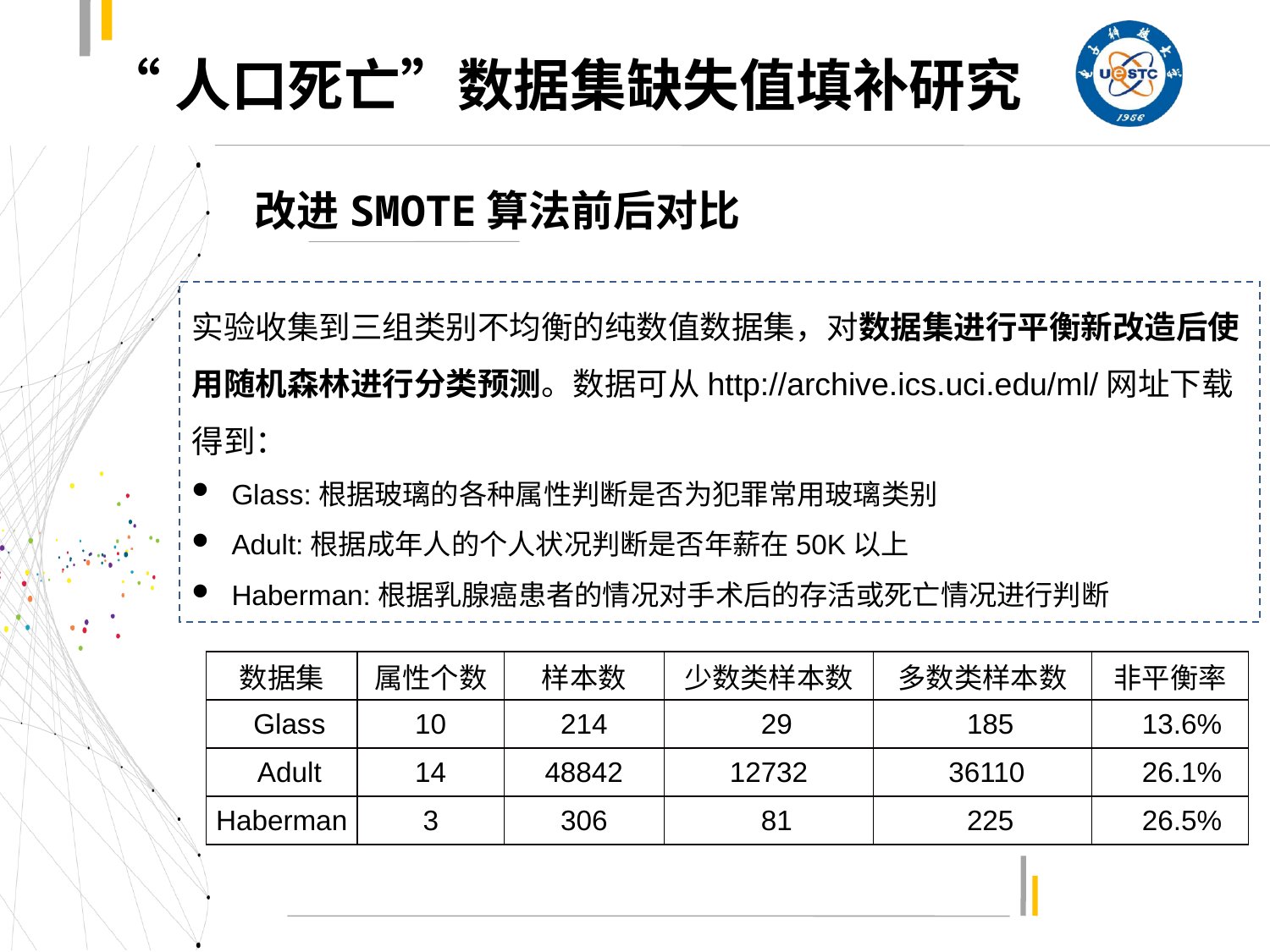

# “人口死亡”数据集缺失值填补研究
改进SMOTE算法前后对比

实验收集到三组类别不均衡的纯数值数据集，对数据集进行平衡新改造后使用随机森林进行分类预测。数据可从http://archive.ics.uci.edu/ml/网址下载得到：
Glass:根据玻璃的各种属性判断是否为犯罪常用玻璃类别
Adult:根据成年人的个人状况判断是否年薪在50K以上
Haberman:根据乳腺癌患者的情况对手术后的存活或死亡情况进行判断

| 数据集 | 属性个数 | 样本数 | 少数类样本数 | 多数类样本数 | 非平衡率 |
| --- | --- | --- | --- | --- | --- |
| Glass | 10 | 214 | 29 | 185 | 13.6% |
| Adult | 14 | 48842 | 12732 | 36110 | 26.1% |
| Haberman | 3 | 306 | 81 | 225 | 26.5% |